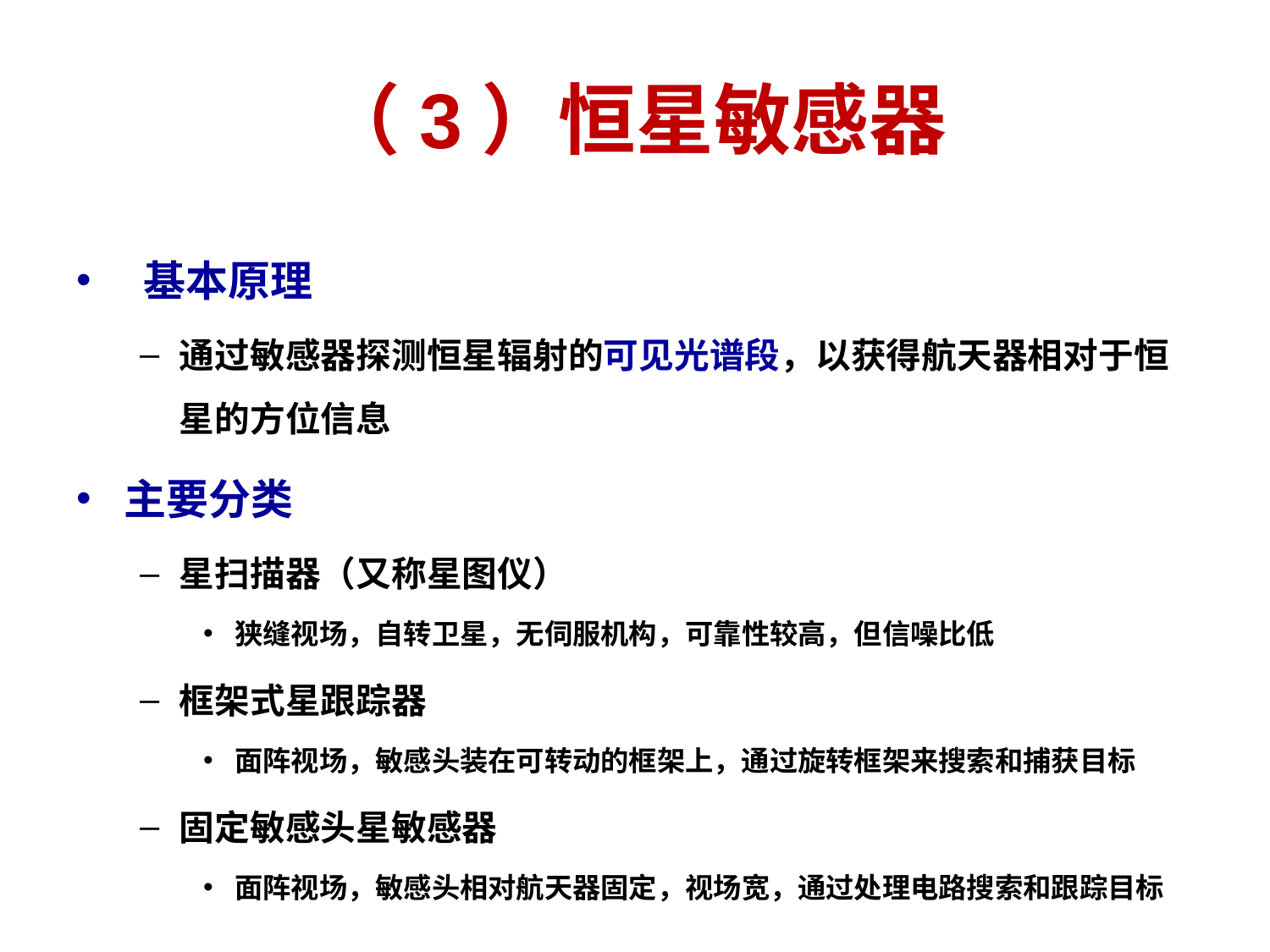

# （3）恒星敏感器
 基本原理
通过敏感器探测恒星辐射的可见光谱段，以获得航天器相对于恒星的方位信息
主要分类
星扫描器（又称星图仪）
狭缝视场，自转卫星，无伺服机构，可靠性较高，但信噪比低
框架式星跟踪器
面阵视场，敏感头装在可转动的框架上，通过旋转框架来搜索和捕获目标
固定敏感头星敏感器
面阵视场，敏感头相对航天器固定，视场宽，通过处理电路搜索和跟踪目标